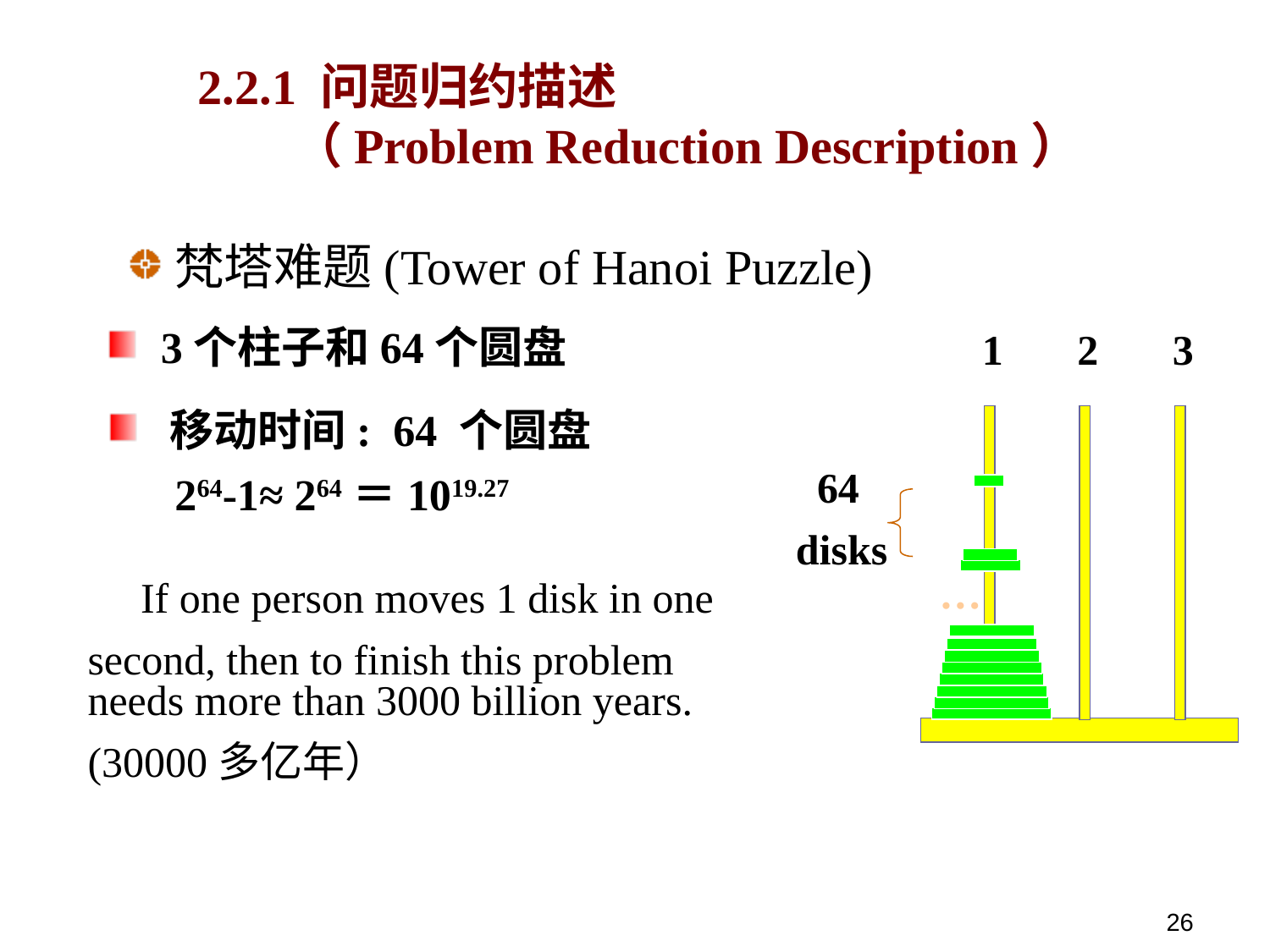

# 2.2.1 问题归约描述 （Problem Reduction Description）
梵塔难题(Tower of Hanoi Puzzle)
  3个柱子和64个圆盘
1       2       3

  64
disks

…

  移动时间:  64 个圆盘
      264-1≈ 264＝1019.27
     If one person moves 1 disk in one
second, then to finish this problem needs more than 3000 billion years.
(30000多亿年）
26